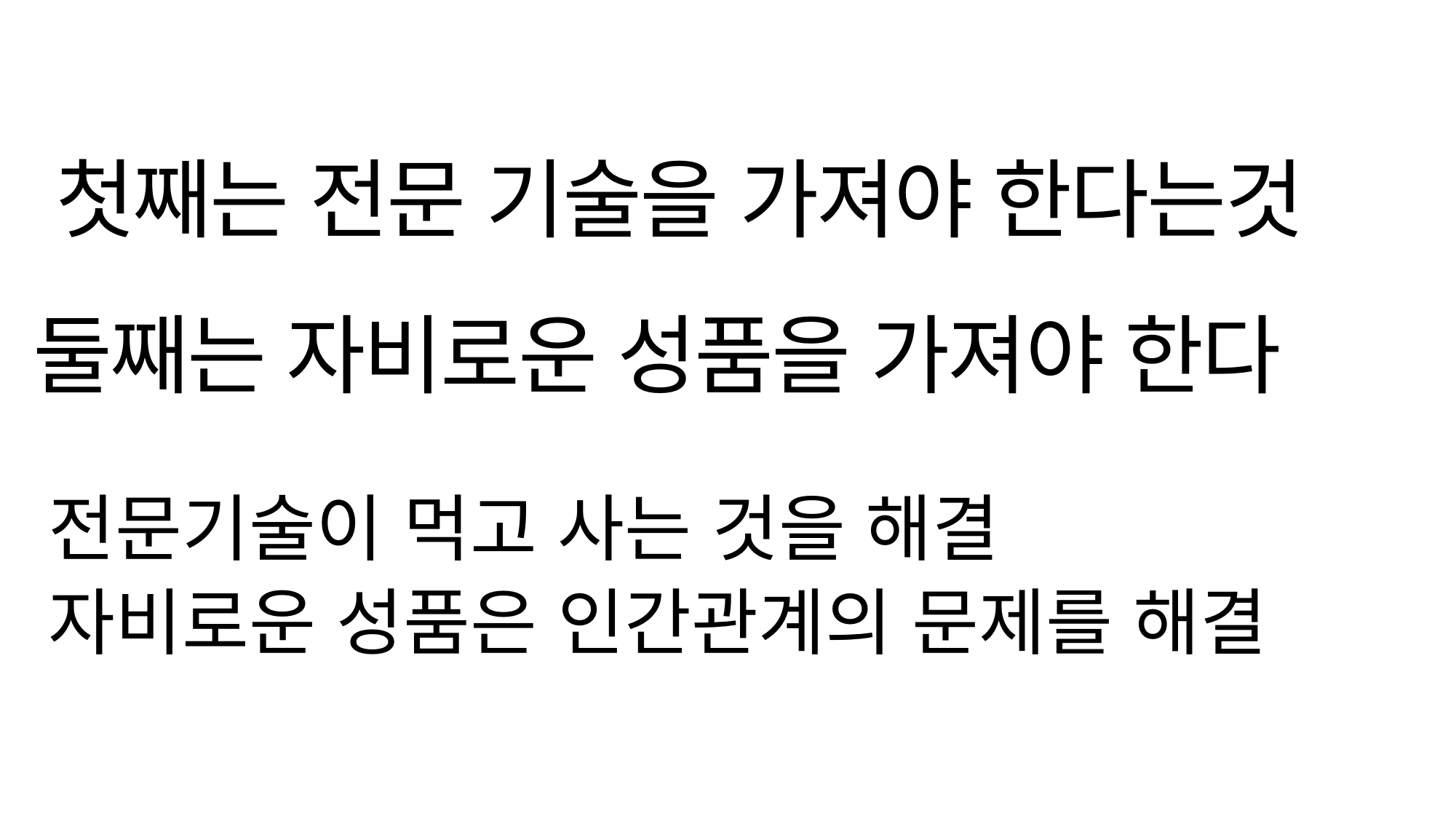

# 첫째는 전문 기술을 가져야 한다는것 둘째는 자비로운 성품을 가져야 한다
 전문기술이 먹고 사는 것을 해결
 자비로운 성품은 인간관계의 문제를 해결